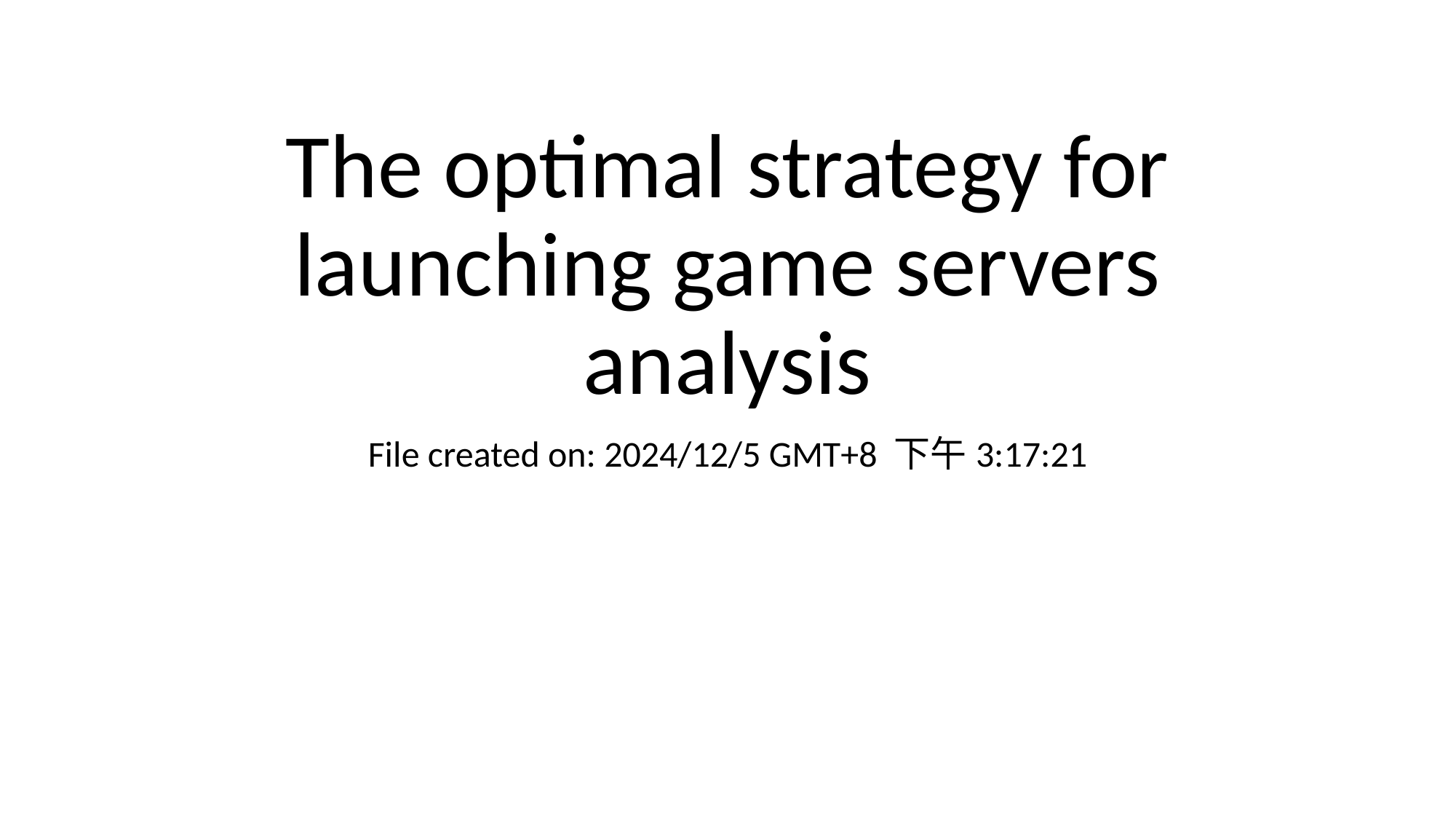

# The optimal strategy for launching game servers analysis
File created on: 2024/12/5 GMT+8 下午3:17:21